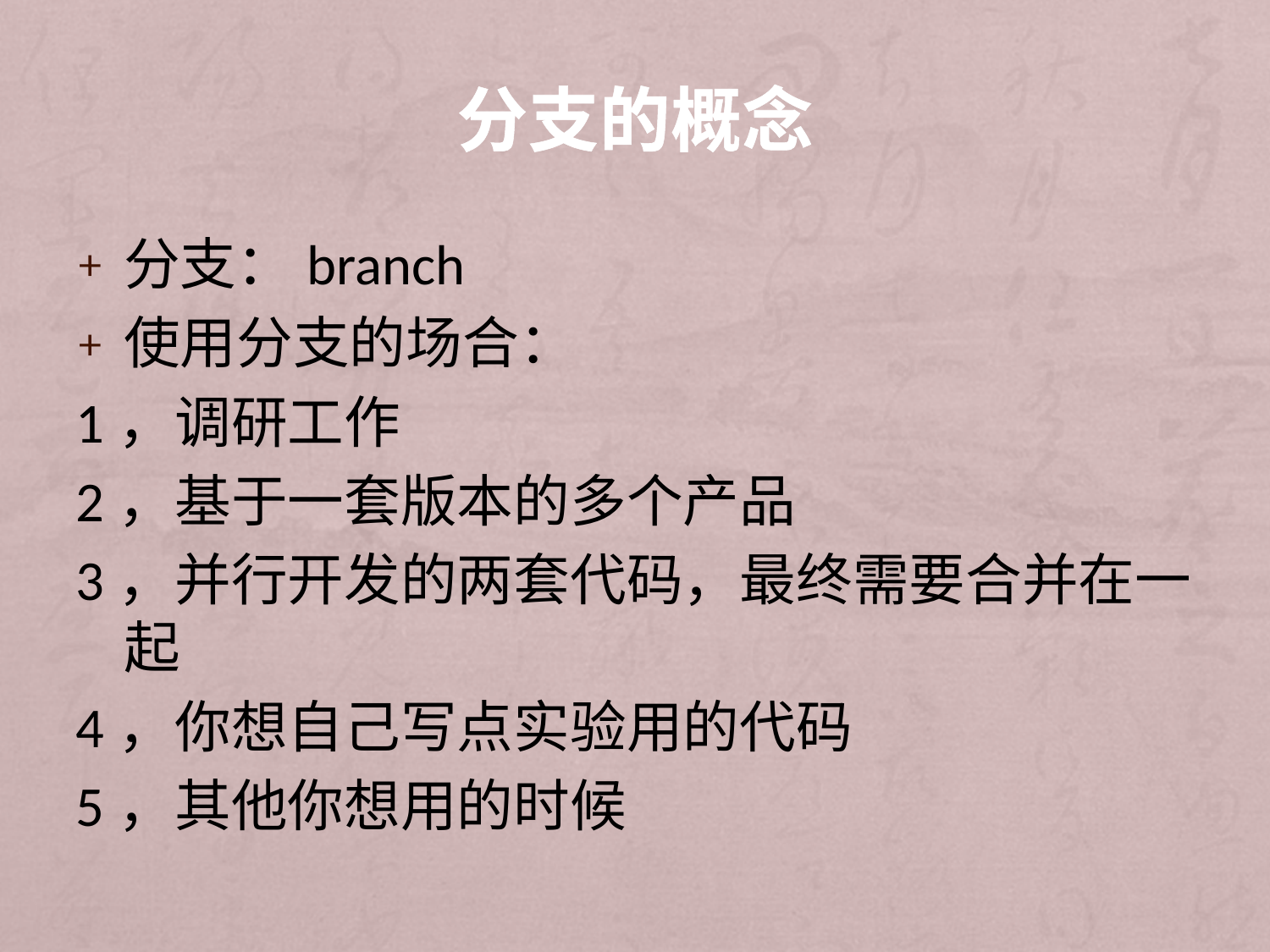

# 分支的概念
分支：branch
使用分支的场合：
1，调研工作
2，基于一套版本的多个产品
3，并行开发的两套代码，最终需要合并在一起
4，你想自己写点实验用的代码
5，其他你想用的时候